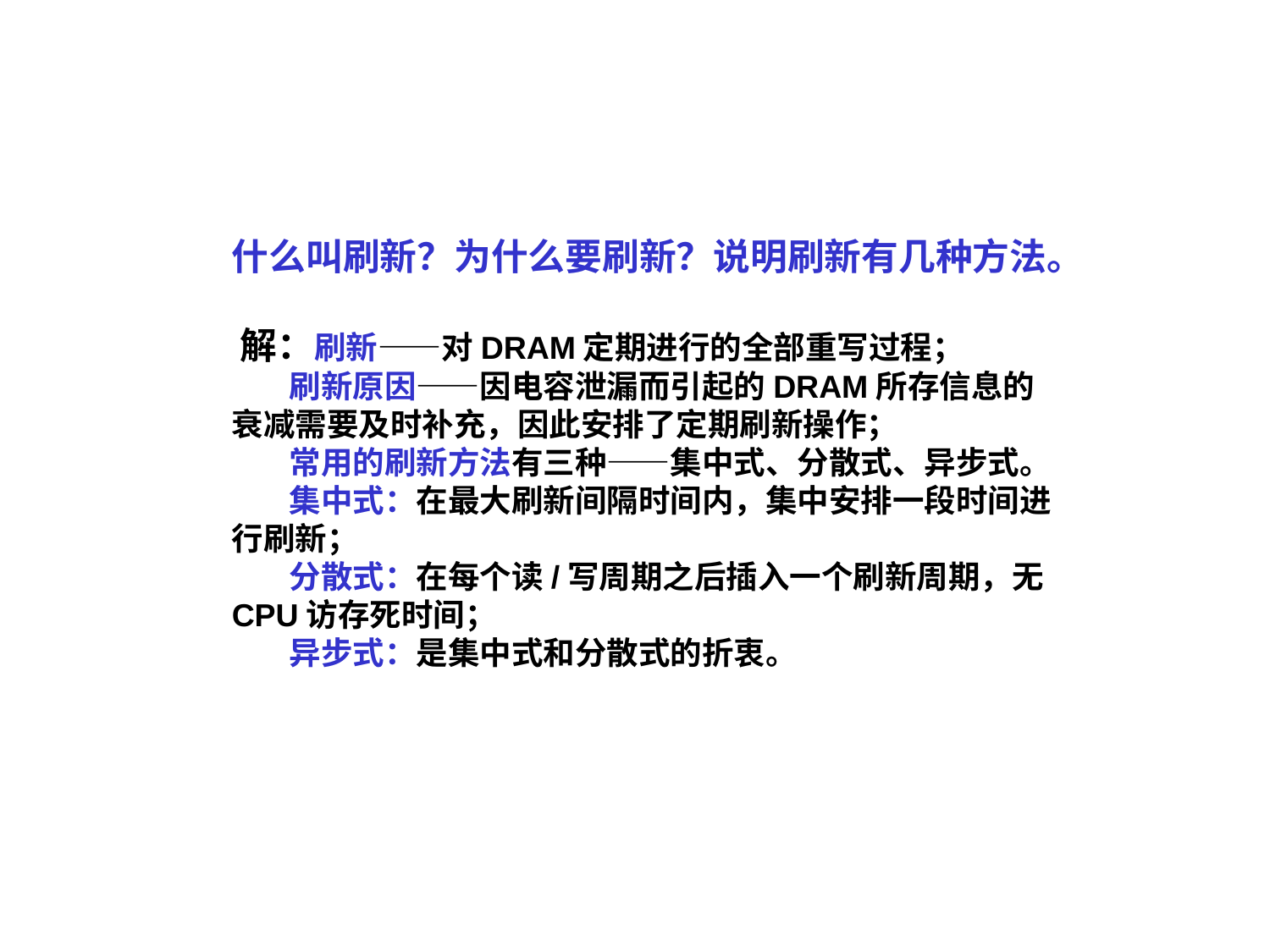

# 什么叫刷新？为什么要刷新？说明刷新有几种方法。 解：刷新——对DRAM定期进行的全部重写过程； 刷新原因——因电容泄漏而引起的DRAM所存信息的衰减需要及时补充，因此安排了定期刷新操作； 常用的刷新方法有三种——集中式、分散式、异步式。 集中式：在最大刷新间隔时间内，集中安排一段时间进行刷新； 分散式：在每个读/写周期之后插入一个刷新周期，无CPU访存死时间； 异步式：是集中式和分散式的折衷。